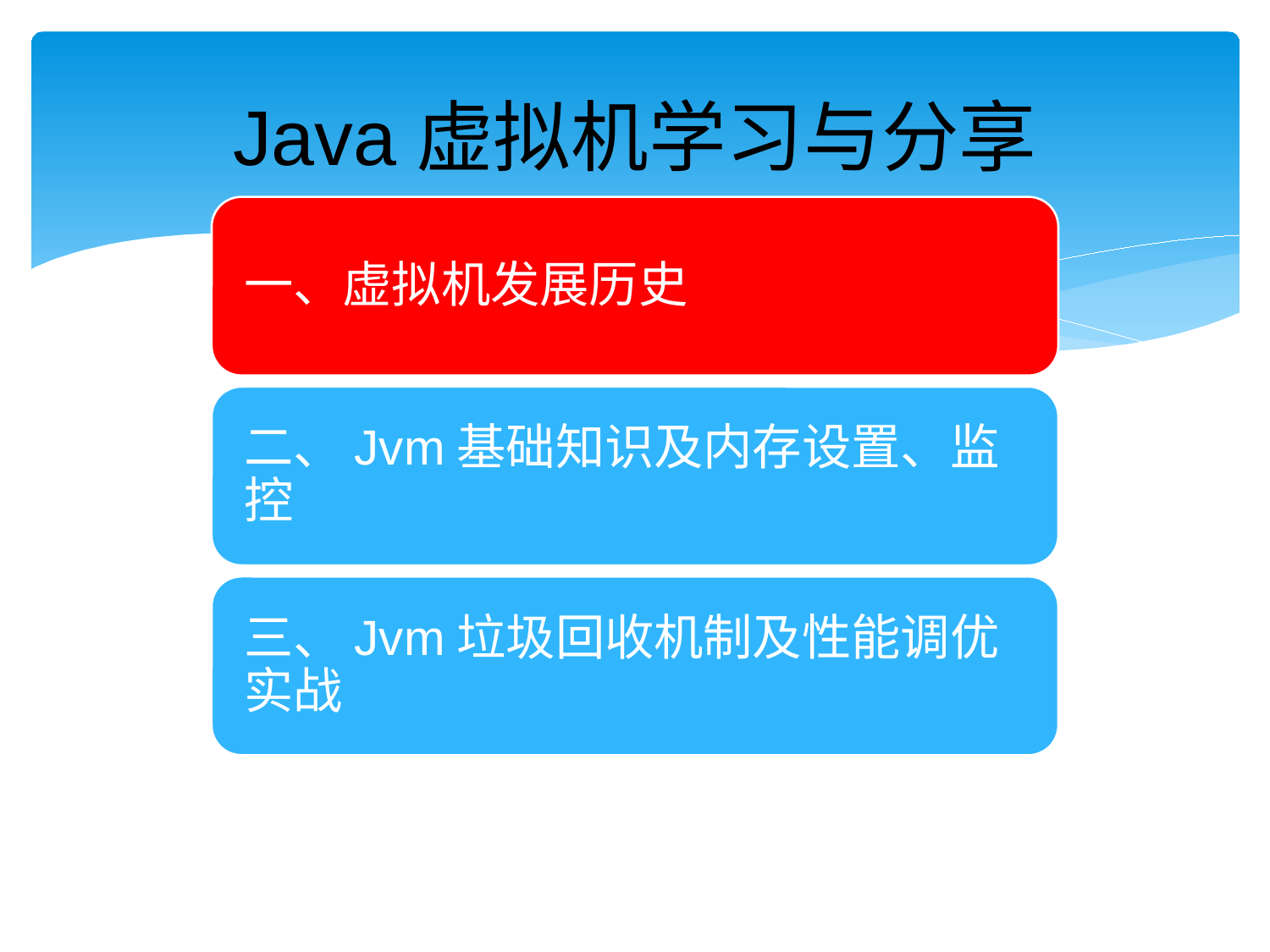

# Java虚拟机学习与分享
一、虚拟机发展历史
二、Jvm基础知识及内存设置、监控
三、Jvm垃圾回收机制及性能调优实战